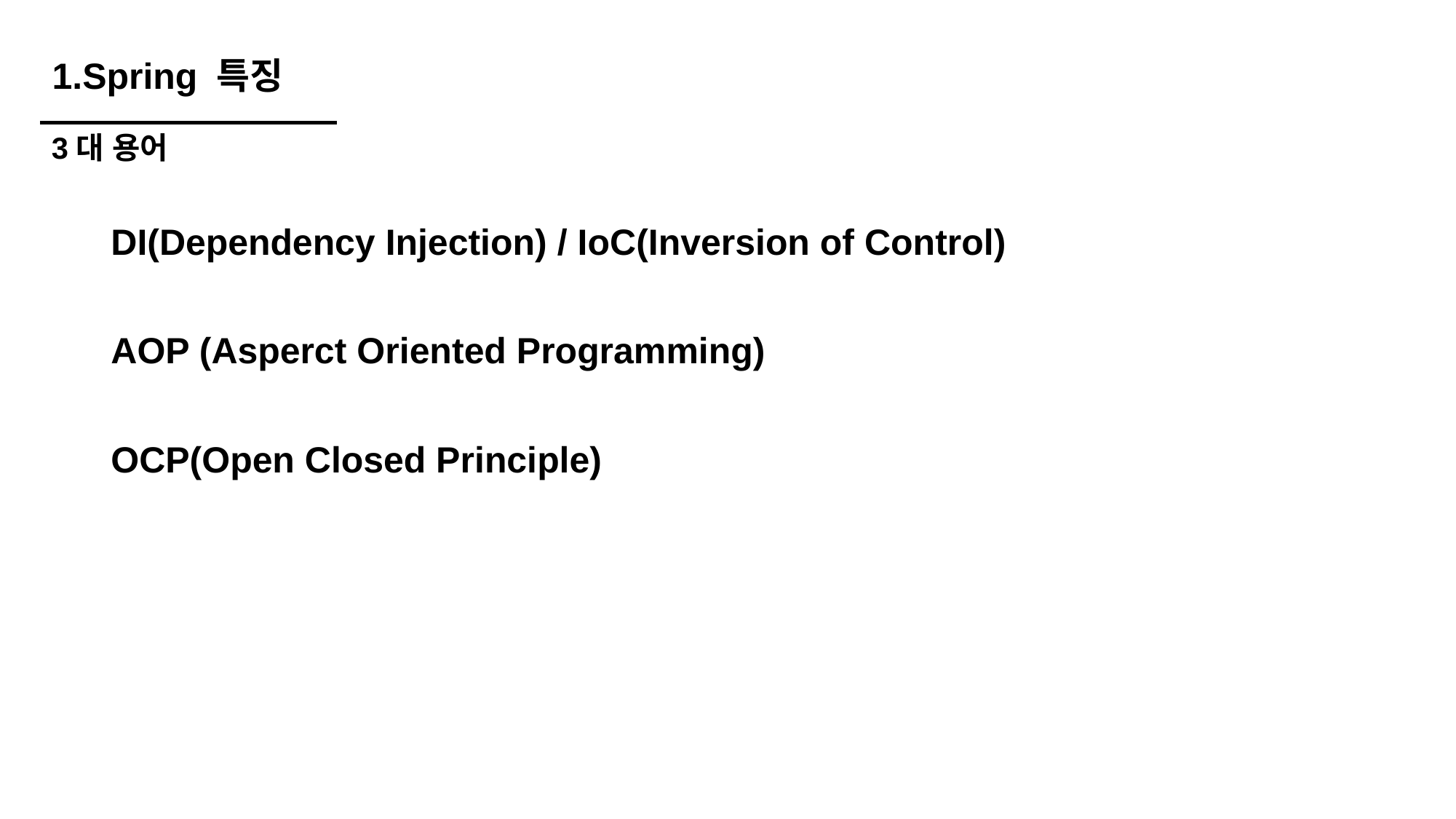

# 1.Spring 특징
3대 용어
DI(Dependency Injection) / IoC(Inversion of Control)

AOP (Asperct Oriented Programming)

OCP(Open Closed Principle)